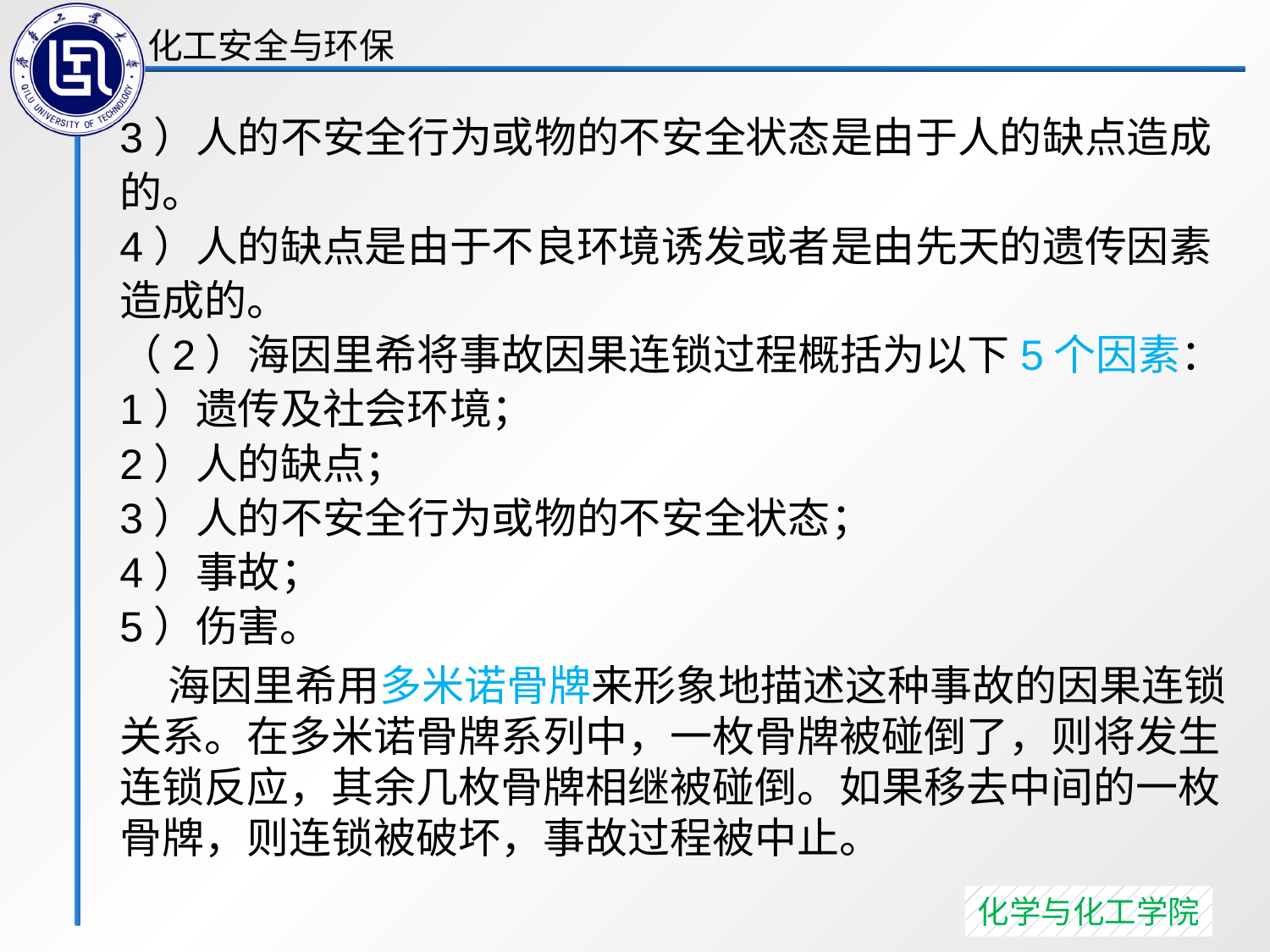

3）人的不安全行为或物的不安全状态是由于人的缺点造成的。
4）人的缺点是由于不良环境诱发或者是由先天的遗传因素造成的。
（2）海因里希将事故因果连锁过程概括为以下5个因素：
1）遗传及社会环境；
2）人的缺点；
3）人的不安全行为或物的不安全状态；
4）事故；
5）伤害。
    海因里希用多米诺骨牌来形象地描述这种事故的因果连锁关系。在多米诺骨牌系列中，一枚骨牌被碰倒了，则将发生连锁反应，其余几枚骨牌相继被碰倒。如果移去中间的一枚骨牌，则连锁被破坏，事故过程被中止。